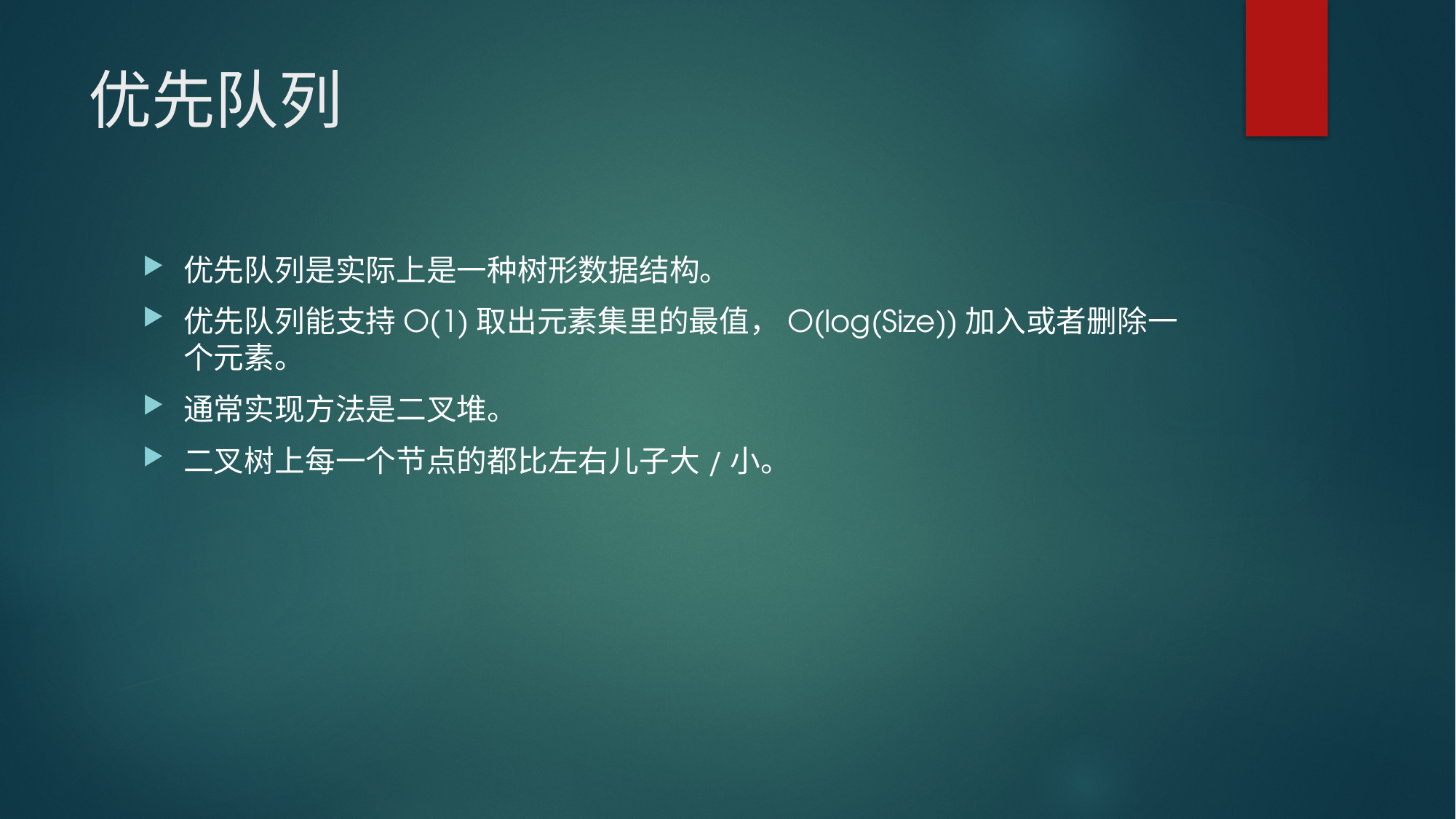

# 优先队列
优先队列是实际上是一种树形数据结构。
优先队列能支持O(1)取出元素集里的最值，O(log(Size))加入或者删除一个元素。
通常实现方法是二叉堆。
二叉树上每一个节点的都比左右儿子大/小。